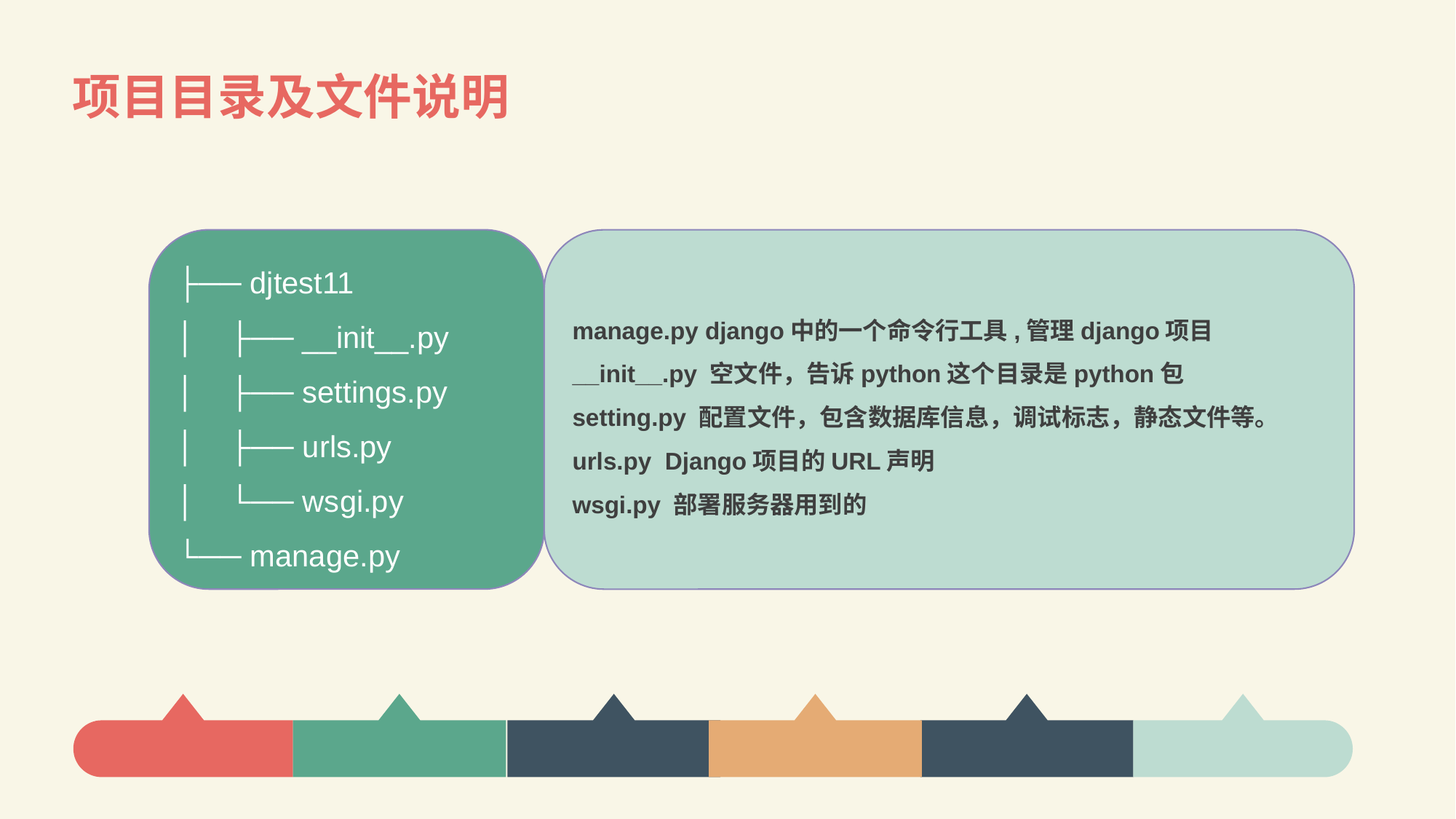

# 项目目录及文件说明
├── djtest11
│    ├── __init__.py
│    ├── settings.py
│    ├── urls.py
│    └── wsgi.py
└── manage.py
manage.py django中的一个命令行工具,管理django项目
__init__.py 空文件，告诉python这个目录是python包
setting.py 配置文件，包含数据库信息，调试标志，静态文件等。
urls.py  Django项目的URL声明
wsgi.py 部署服务器用到的